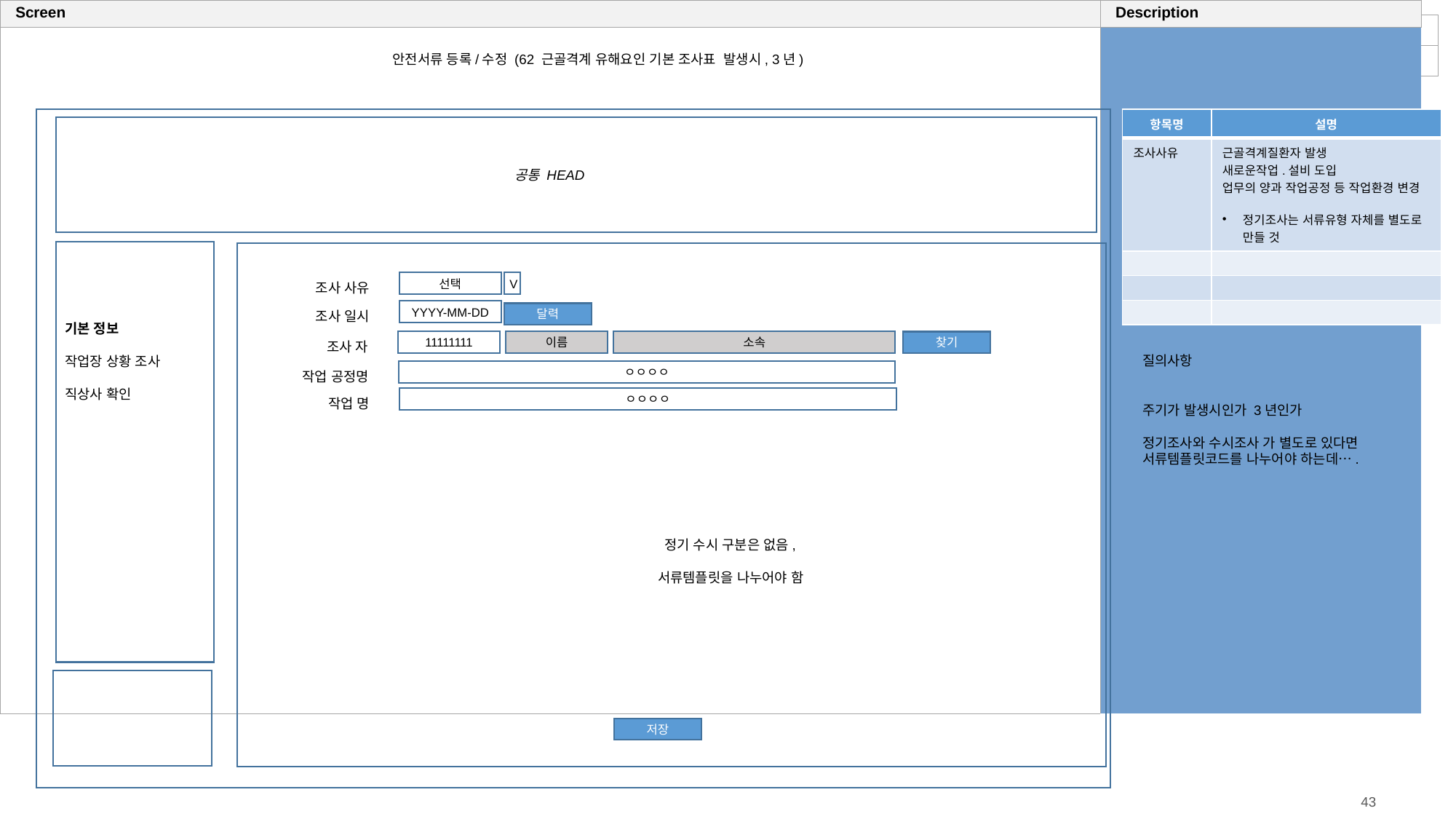

안전서류 등록/수정 (62 근골격계 유해요인 기본 조사표  발생시, 3년)

| 항목명 | 설명 |
| --- | --- |
| 조사사유 | 근골격계질환자 발생 새로운작업.설비 도입 업무의 양과 작업공정 등 작업환경 변경 정기조사는 서류유형 자체를 별도로 만들 것 |
|  |  |
|  |  |
|  |  |

공통 HEAD

V
선택
조사 사유
기본 정보

작업장 상황 조사

직상사 확인
YYYY-MM-DD
달력
조사 일시
11111111
이름
소속
찾기
조사 자
질의사항

주기가 발생시인가 3년인가

정기조사와 수시조사 가 별도로 있다면  서류템플릿코드를 나누어야 하는데….
ㅇㅇㅇㅇ
작업 공정명
ㅇㅇㅇㅇ
작업 명
정기 수시 구분은 없음,

서류템플릿을 나누어야 함

저장